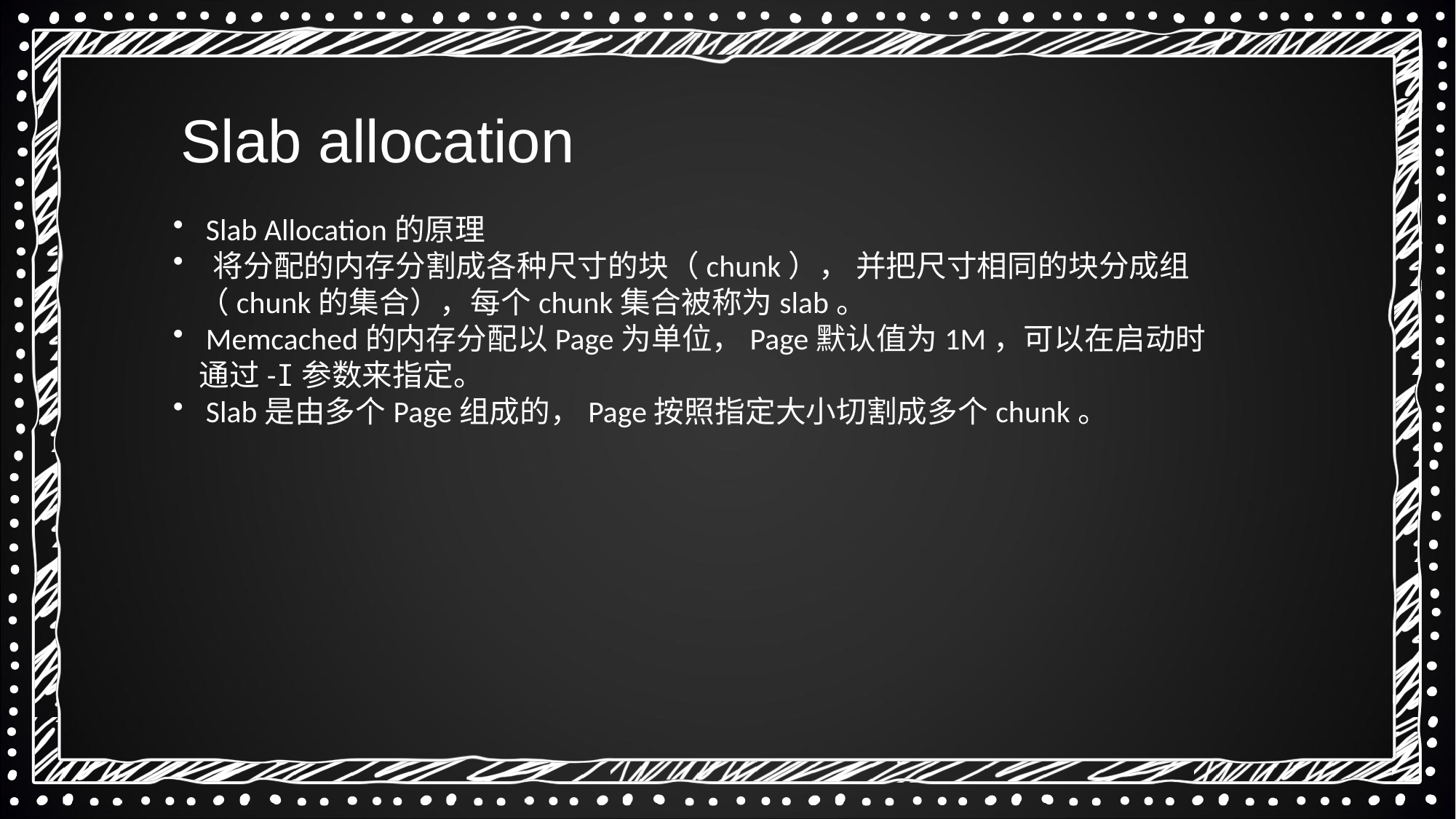

Slab allocation
 Slab Allocation的原理
 将分配的内存分割成各种尺寸的块（chunk）， 并把尺寸相同的块分成组（chunk的集合），每个chunk集合被称为slab。
 Memcached的内存分配以Page为单位，Page默认值为1M，可以在启动时通过-I参数来指定。
 Slab是由多个Page组成的，Page按照指定大小切割成多个chunk。